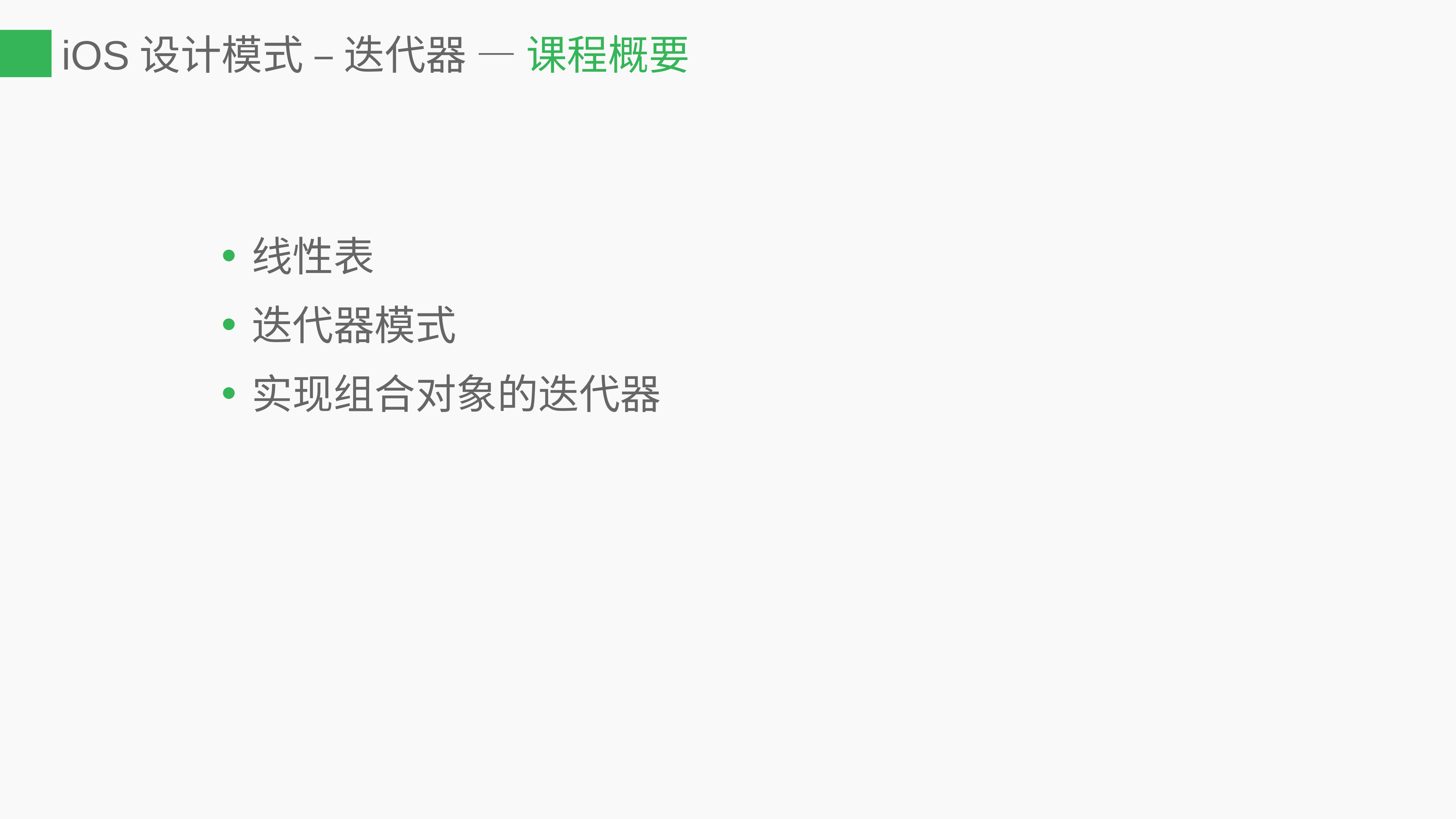

# iOS设计模式 – 迭代器 — 课程概要
线性表
迭代器模式
实现组合对象的迭代器